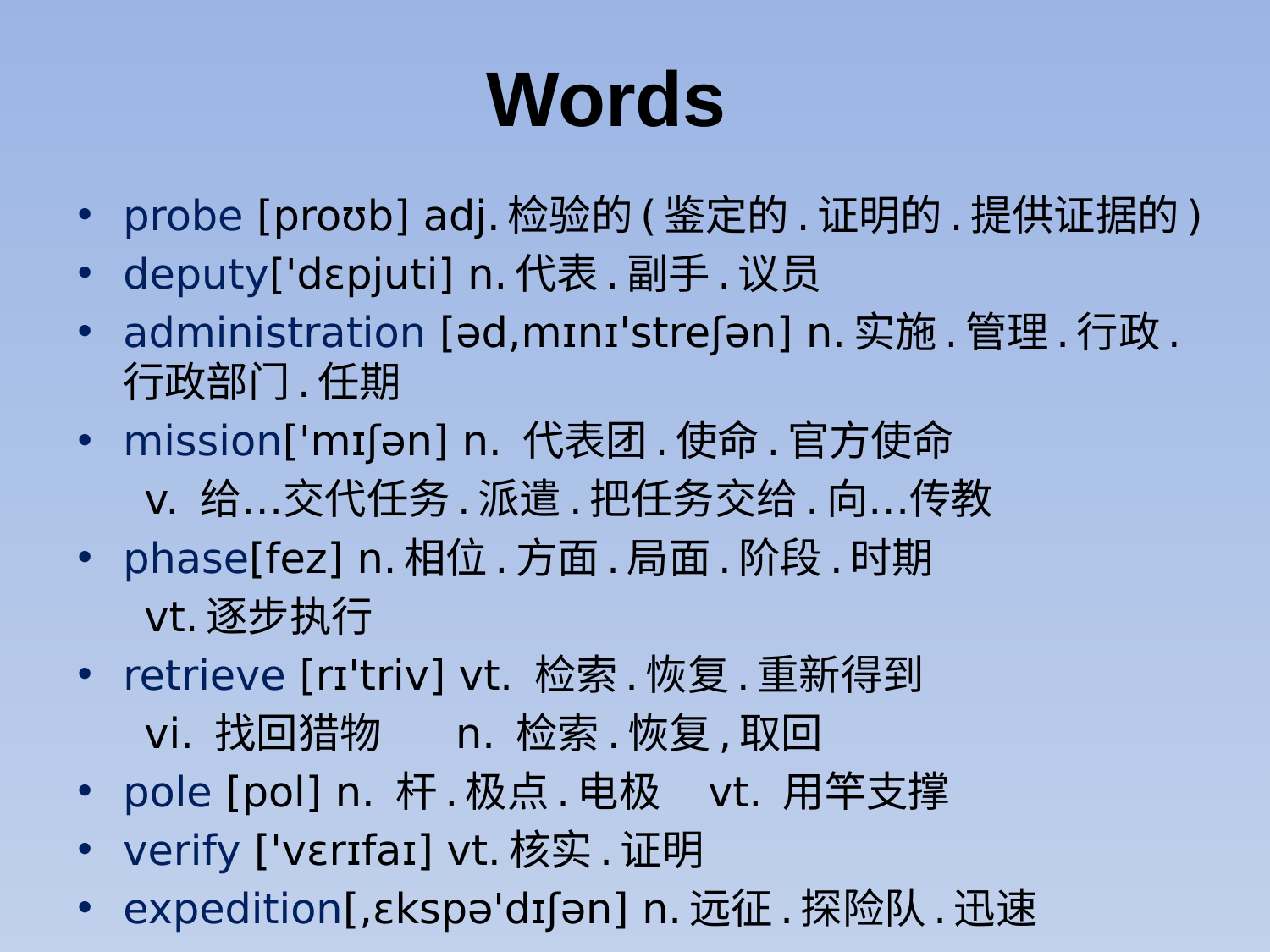

# Words
probe [proʊb] adj.检验的(鉴定的.证明的.提供证据的)
deputy['dɛpjuti] n.代表.副手.议员
administration [əd,mɪnɪ'streʃən] n.实施.管理.行政.行政部门.任期
mission['mɪʃən] n. 代表团.使命.官方使命
     v. 给…交代任务.派遣.把任务交给.向…传教
phase[fez] n.相位.方面.局面.阶段.时期
     vt.逐步执行
retrieve [rɪ'triv] vt. 检索.恢复.重新得到
     vi. 找回猎物     n. 检索.恢复,取回
pole [pol] n. 杆.极点.电极   vt. 用竿支撑
verify ['vɛrɪfaɪ] vt.核实.证明
expedition[,ɛkspə'dɪʃən] n.远征.探险队.迅速